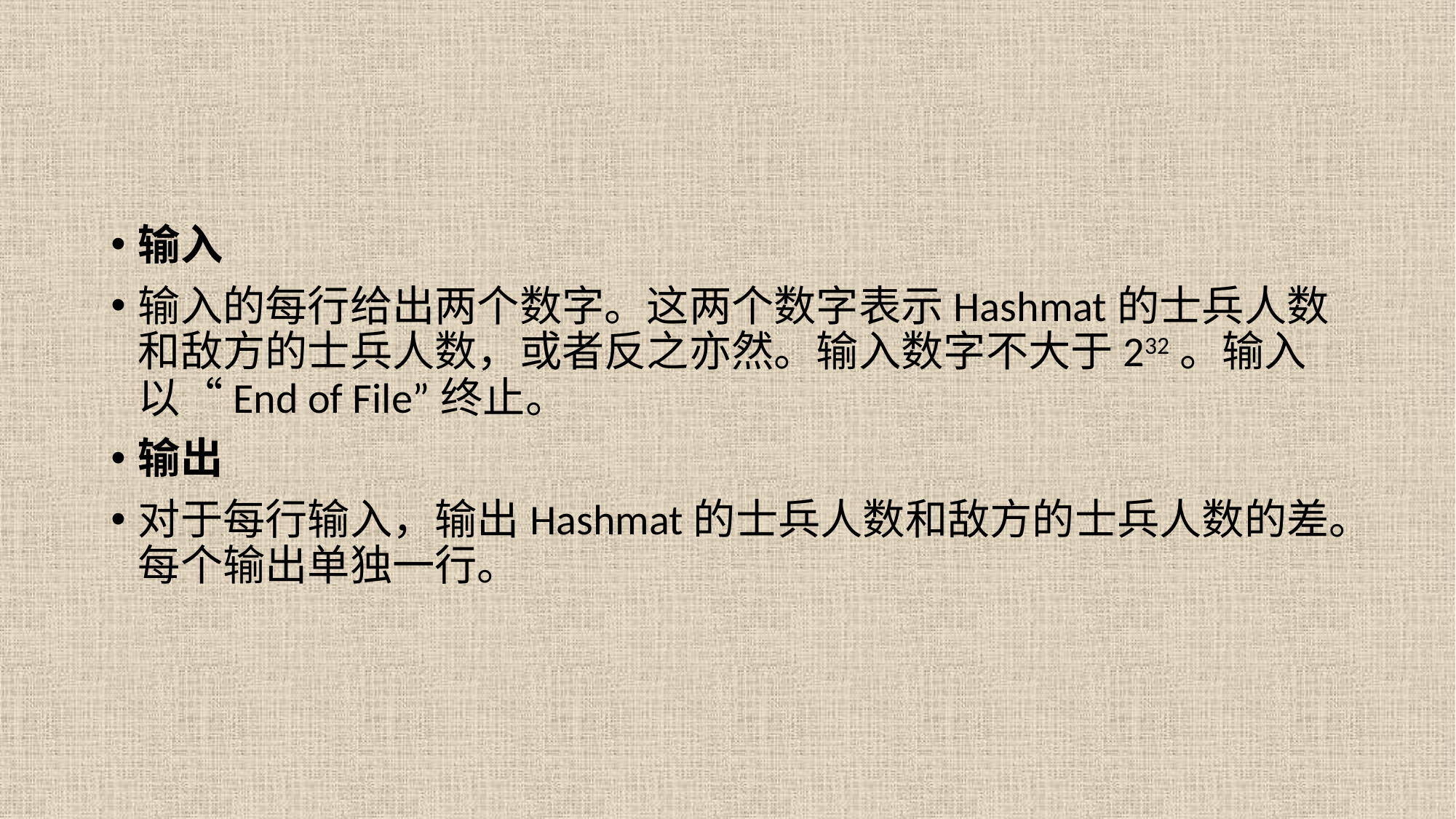

#
输入
输入的每行给出两个数字。这两个数字表示Hashmat的士兵人数和敌方的士兵人数，或者反之亦然。输入数字不大于232。输入以“End of File”终止。
输出
对于每行输入，输出Hashmat的士兵人数和敌方的士兵人数的差。每个输出单独一行。